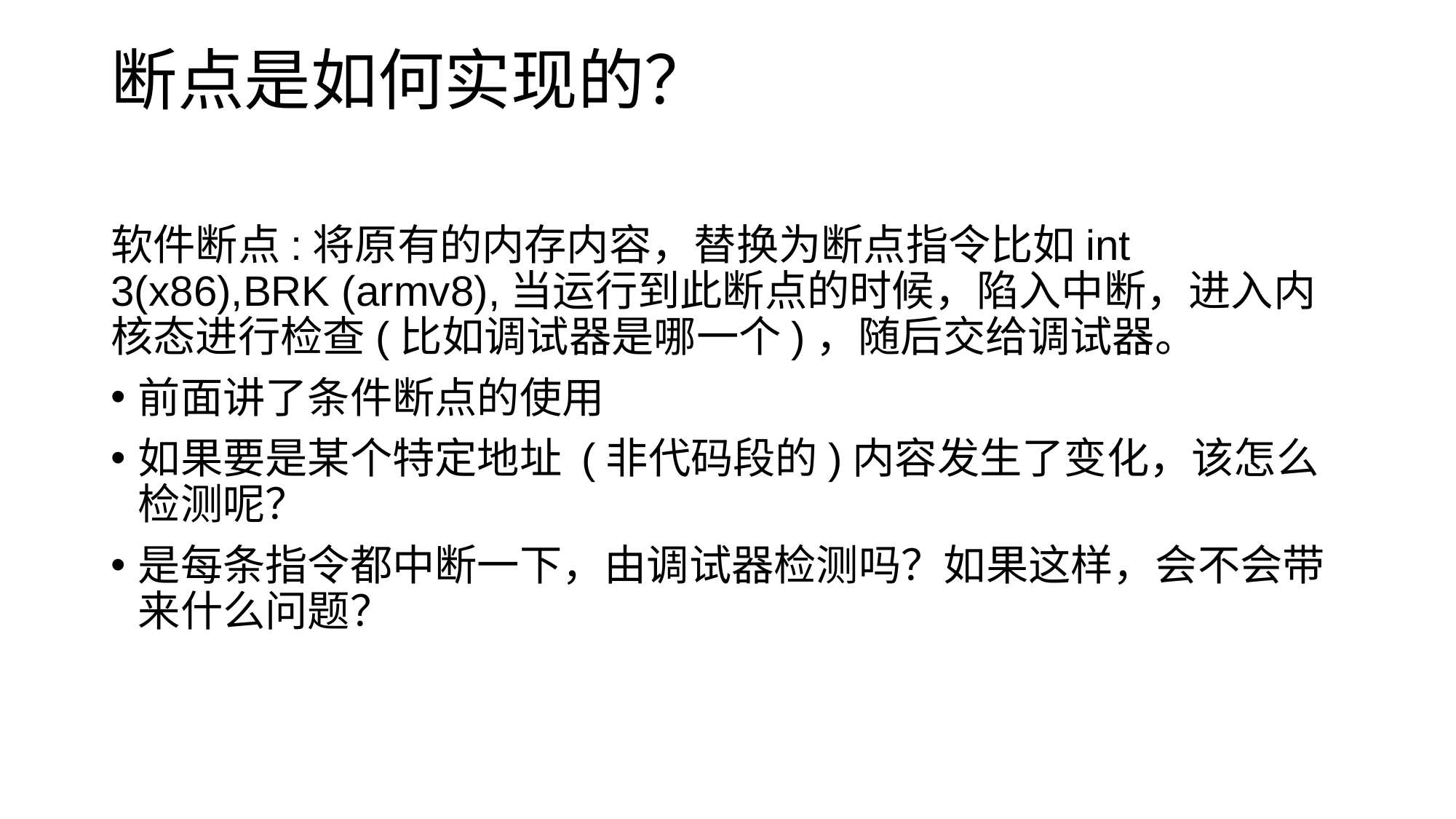

# 断点是如何实现的？
软件断点:将原有的内存内容，替换为断点指令比如int 3(x86),BRK (armv8),当运行到此断点的时候，陷入中断，进入内核态进行检查(比如调试器是哪一个)，随后交给调试器。
前面讲了条件断点的使用
如果要是某个特定地址 (非代码段的)内容发生了变化，该怎么检测呢？
是每条指令都中断一下，由调试器检测吗？如果这样，会不会带来什么问题？